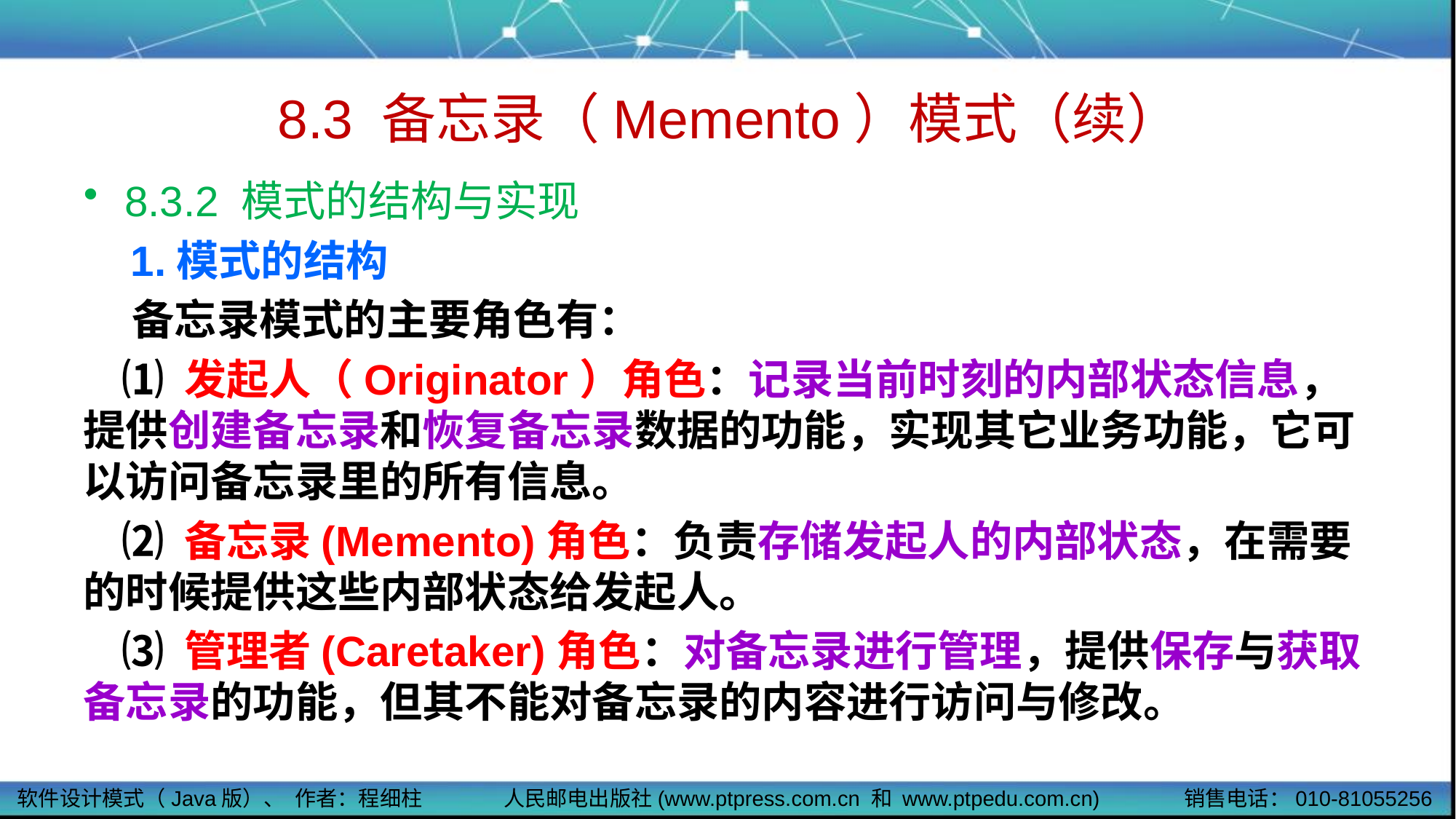

# 8.3 备忘录（Memento）模式（续）
8.3.2 模式的结构与实现
    1.模式的结构
    备忘录模式的主要角色有：
    ⑴ 发起人（Originator）角色：记录当前时刻的内部状态信息，提供创建备忘录和恢复备忘录数据的功能，实现其它业务功能，它可以访问备忘录里的所有信息。
    ⑵ 备忘录(Memento)角色：负责存储发起人的内部状态，在需要的时候提供这些内部状态给发起人。
    ⑶ 管理者(Caretaker)角色：对备忘录进行管理，提供保存与获取备忘录的功能，但其不能对备忘录的内容进行访问与修改。
软件设计模式（Java版）、  作者：程细柱
人民邮电出版社(www.ptpress.com.cn 和 www.ptpedu.com.cn)
销售电话：010-81055256